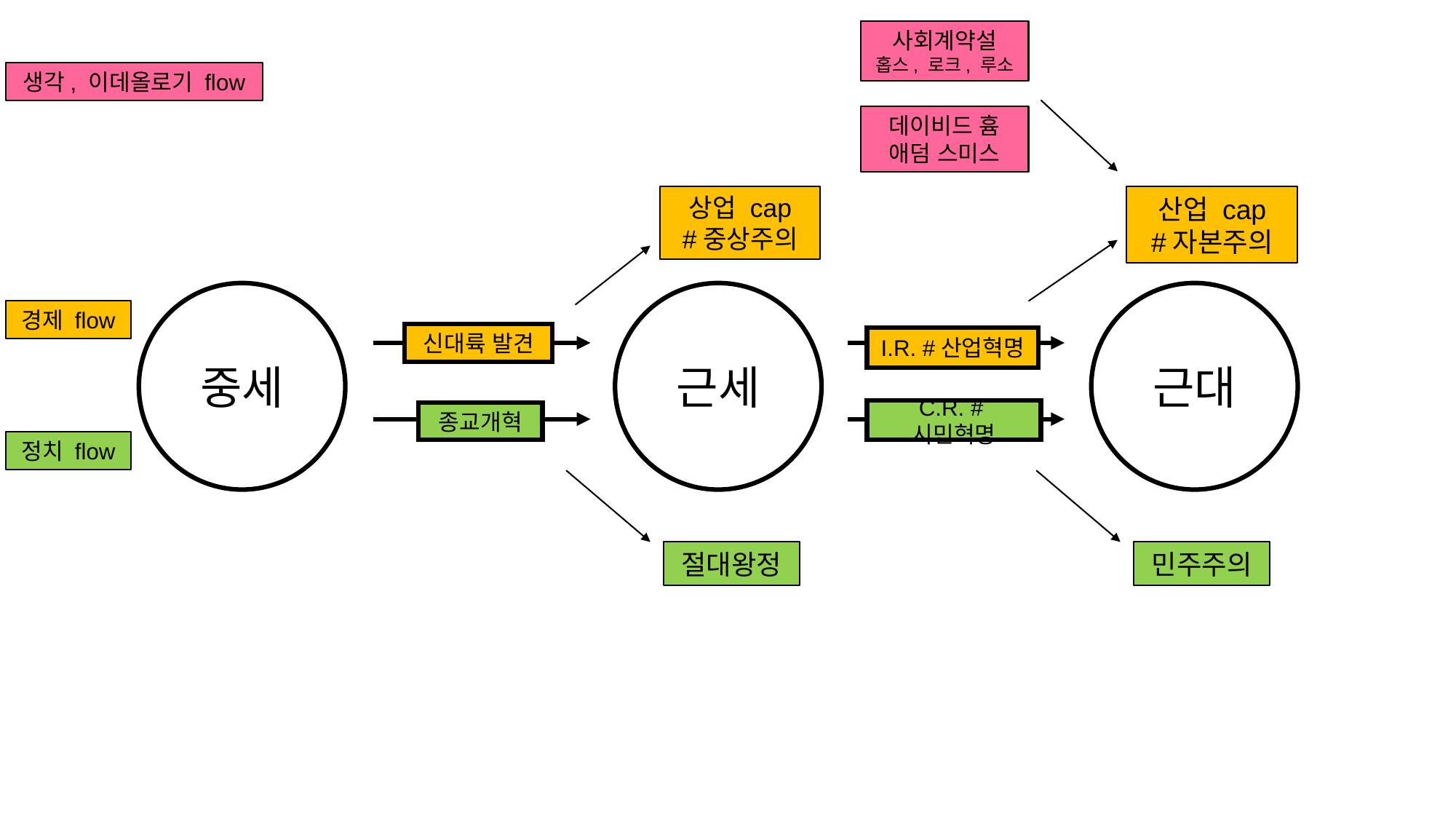

사회계약설
홉스, 로크, 루소
생각, 이데올로기 flow
데이비드 흄
애덤 스미스
상업 cap
#중상주의
산업 cap
#자본주의
중세
근세
근대
경제 flow
신대륙 발견
I.R. #산업혁명
C.R. #시민혁명
종교개혁
정치 flow
절대왕정
민주주의